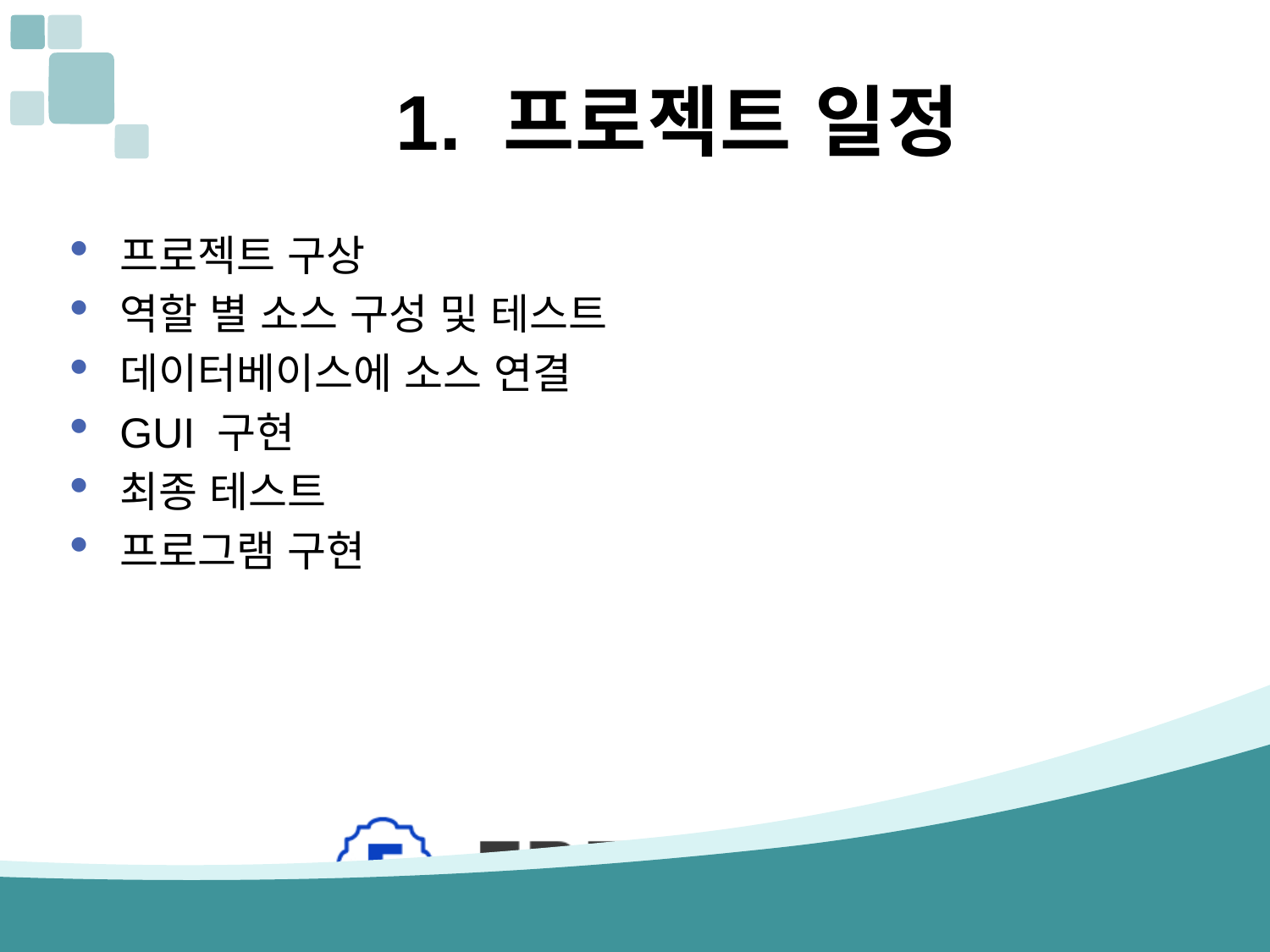

# 1. 프로젝트 일정
프로젝트 구상
역할 별 소스 구성 및 테스트
데이터베이스에 소스 연결
GUI 구현
최종 테스트
프로그램 구현